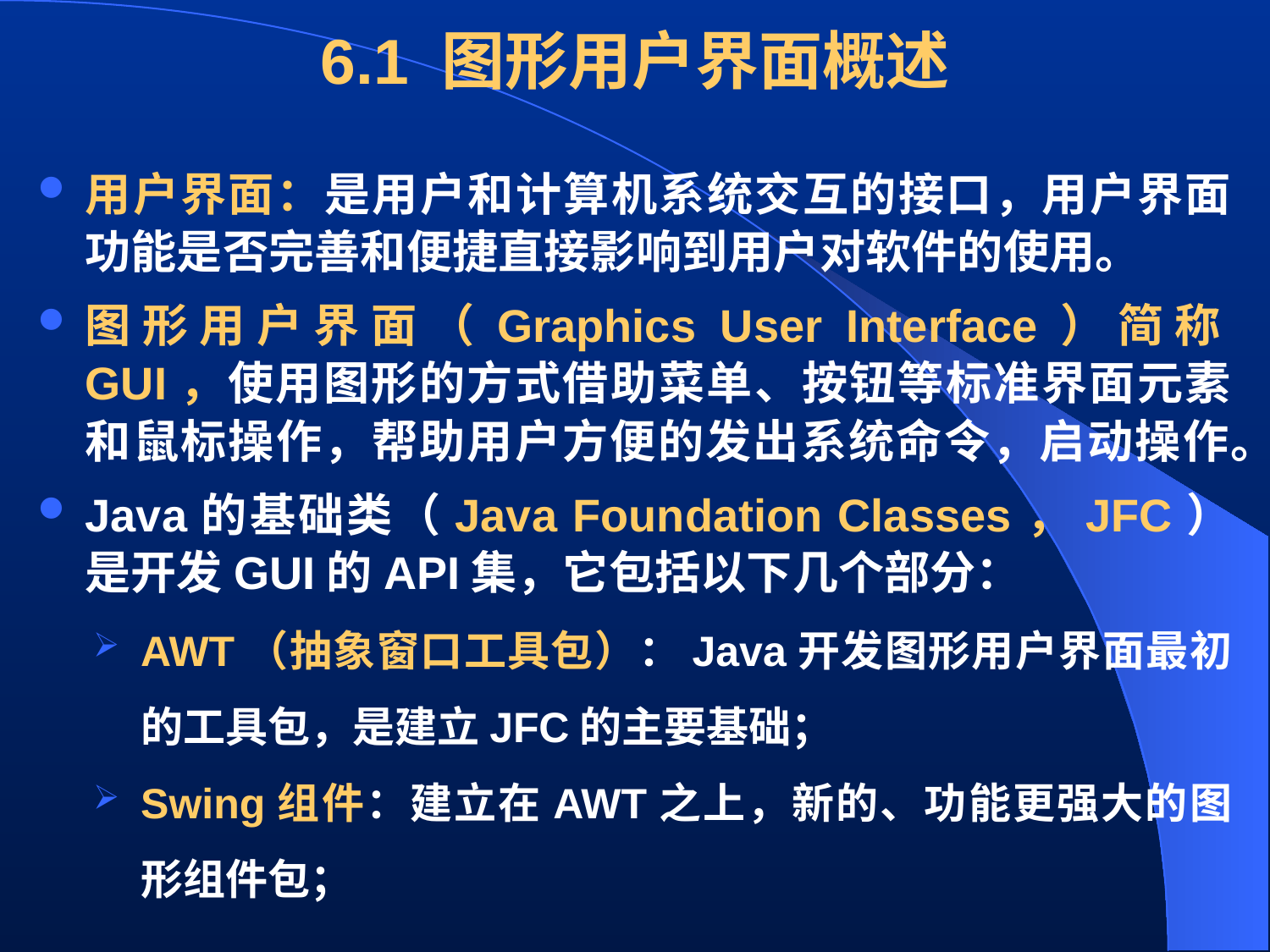

# 6.1 图形用户界面概述
用户界面：是用户和计算机系统交互的接口，用户界面功能是否完善和便捷直接影响到用户对软件的使用。
图形用户界面（Graphics User Interface）简称GUI，使用图形的方式借助菜单、按钮等标准界面元素和鼠标操作，帮助用户方便的发出系统命令，启动操作。
Java的基础类（Java Foundation Classes，JFC）是开发GUI的API集，它包括以下几个部分：
AWT（抽象窗口工具包）：Java开发图形用户界面最初的工具包，是建立JFC的主要基础；
Swing组件：建立在AWT之上，新的、功能更强大的图形组件包；